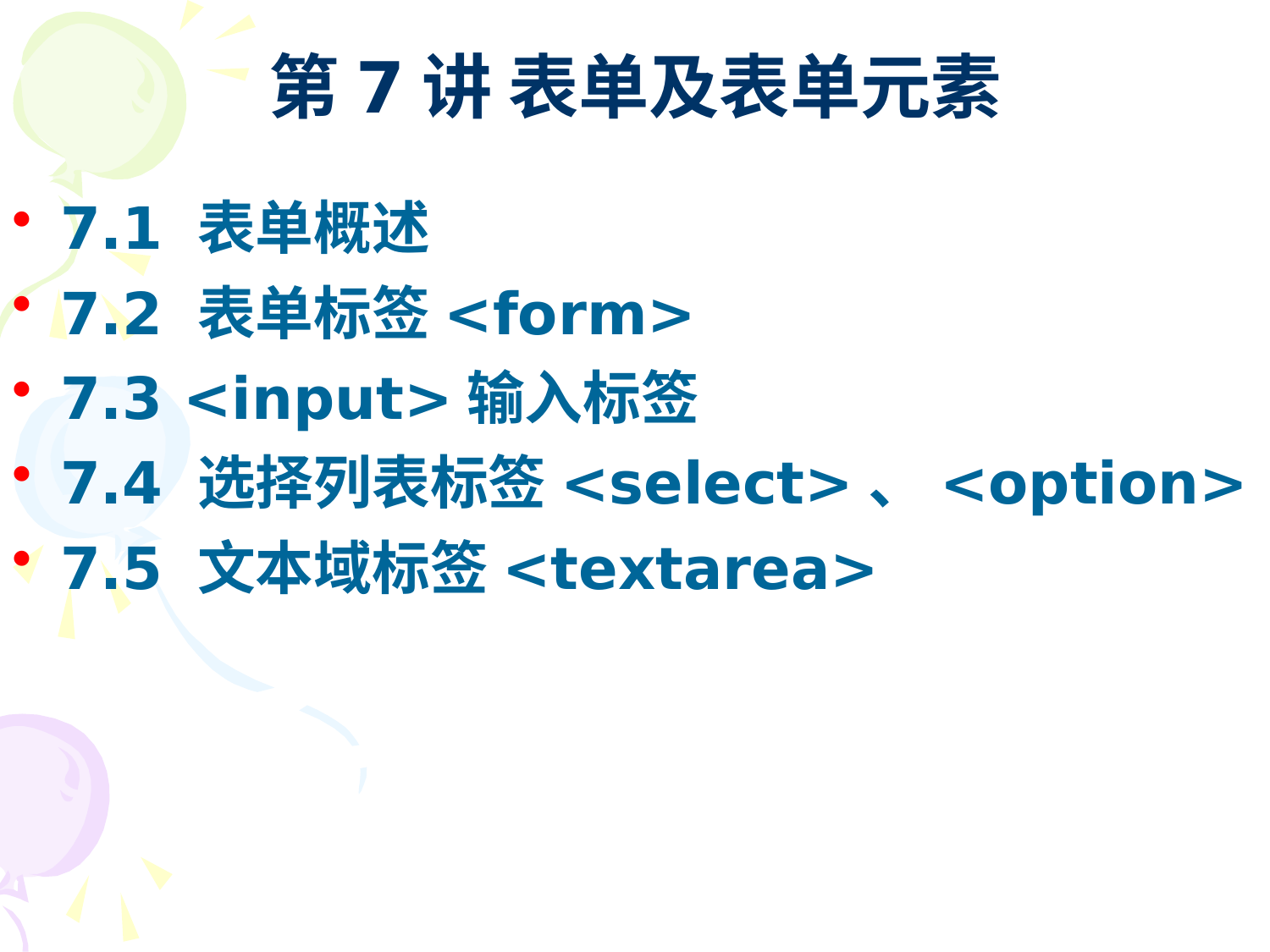

# 第7讲 表单及表单元素
7.1 表单概述
7.2 表单标签<form>
7.3 <input>输入标签
7.4 选择列表标签<select>、<option>
7.5 文本域标签<textarea>